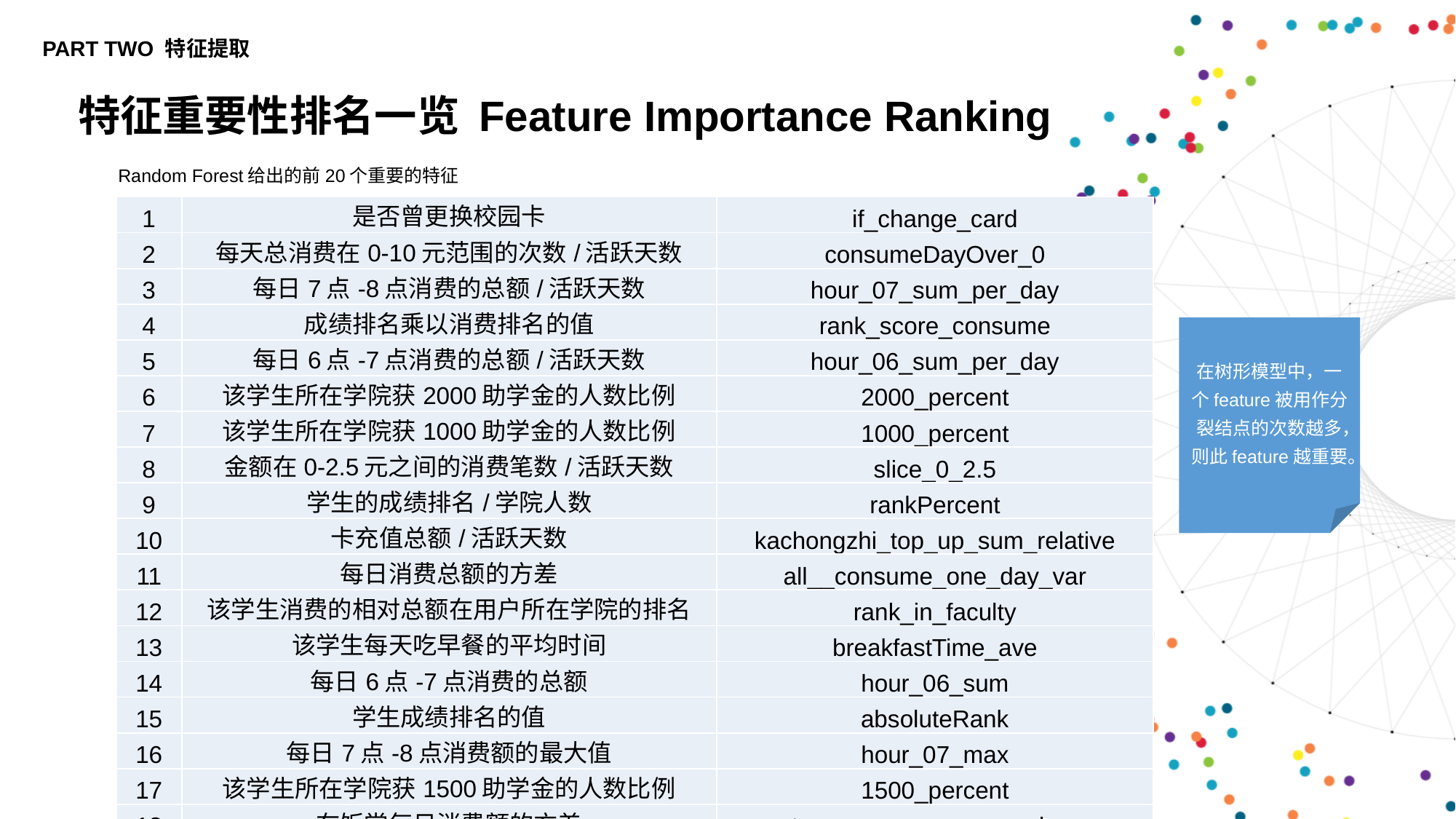

PART TWO 特征提取
特征重要性排名一览 Feature Importance Ranking
Random Forest给出的前20个重要的特征

| 1 | 是否曾更换校园卡 | if\_change\_card |
| --- | --- | --- |
| 2 | 每天总消费在0-10元范围的次数/活跃天数 | consumeDayOver\_0 |
| 3 | 每日7点-8点消费的总额/活跃天数 | hour\_07\_sum\_per\_day |
| 4 | 成绩排名乘以消费排名的值 | rank\_score\_consume |
| 5 | 每日6点-7点消费的总额/活跃天数 | hour\_06\_sum\_per\_day |
| 6 | 该学生所在学院获2000助学金的人数比例 | 2000\_percent |
| 7 | 该学生所在学院获1000助学金的人数比例 | 1000\_percent |
| 8 | 金额在0-2.5元之间的消费笔数/活跃天数 | slice\_0\_2.5 |
| 9 | 学生的成绩排名/学院人数 | rankPercent |
| 10 | 卡充值总额/活跃天数 | kachongzhi\_top\_up\_sum\_relative |
| 11 | 每日消费总额的方差 | all\_\_consume\_one\_day\_var |
| 12 | 该学生消费的相对总额在用户所在学院的排名 | rank\_in\_faculty |
| 13 | 该学生每天吃早餐的平均时间 | breakfastTime\_ave |
| 14 | 每日6点-7点消费的总额 | hour\_06\_sum |
| 15 | 学生成绩排名的值 | absoluteRank |
| 16 | 每日7点-8点消费额的最大值 | hour\_07\_max |
| 17 | 该学生所在学院获1500助学金的人数比例 | 1500\_percent |
| 18 | 在饭堂每日消费额的方差 | canteen\_\_consume\_one\_day\_var |
| 19 | 该学生消费金额排名第2高的地点消费的次数 | top\_amount\_place\_2\_count |
| 20 | 每天11点-12点消费的次数 | hour\_11\_count |
在树形模型中，一个feature被用作分裂结点的次数越多，则此feature越重要。